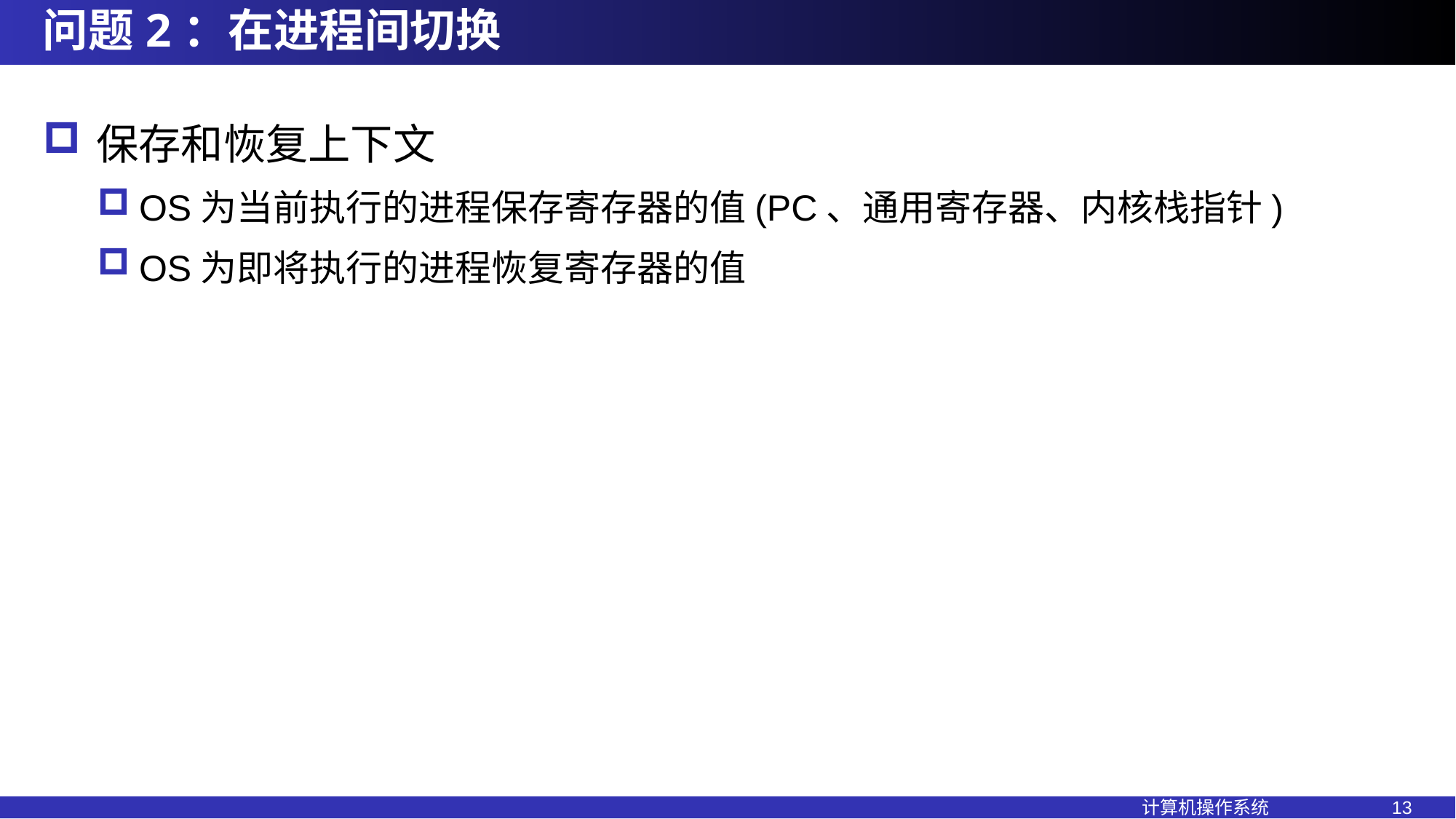

# 问题2：在进程间切换
保存和恢复上下文
OS为当前执行的进程保存寄存器的值(PC、通用寄存器、内核栈指针)
OS为即将执行的进程恢复寄存器的值

计算机操作系统                     13